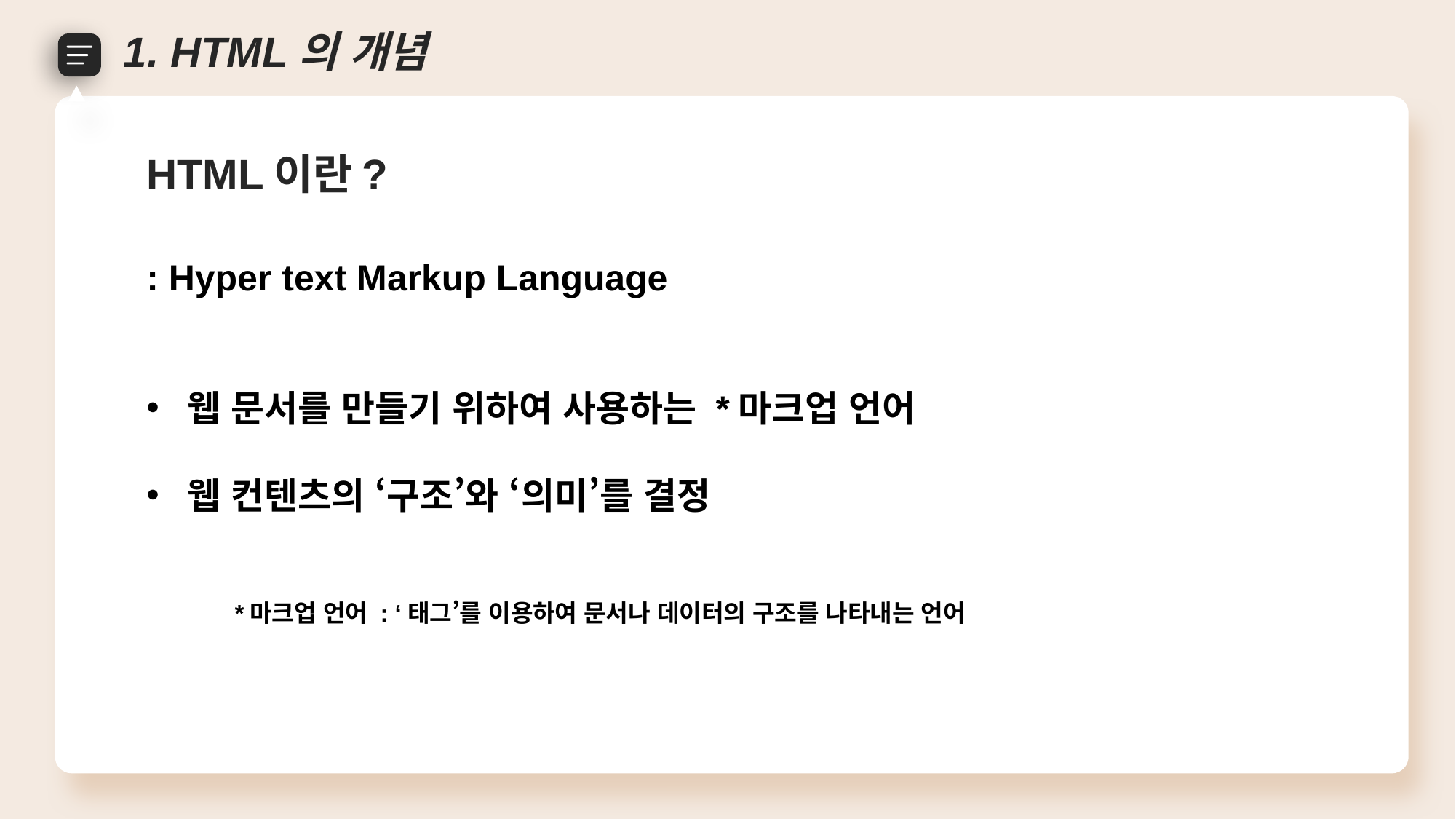

1. HTML의 개념

HTML이란?
: Hyper text Markup Language

웹 문서를 만들기 위하여 사용하는 *마크업 언어
웹 컨텐츠의 ‘구조’와 ‘의미’를 결정
*마크업 언어 : ‘태그’를 이용하여 문서나 데이터의 구조를 나타내는 언어